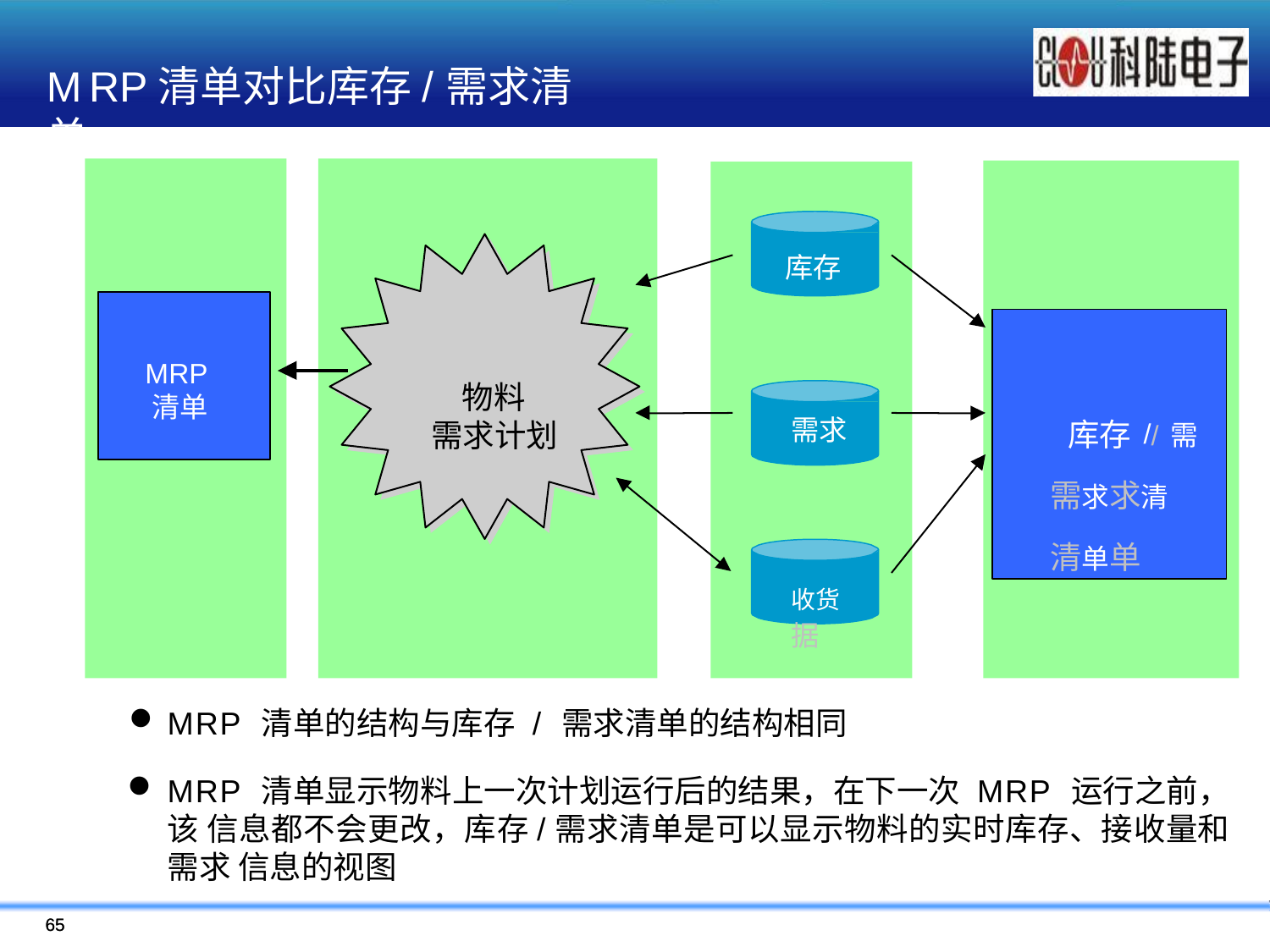

# MRP清单对比库存/需求清单

库存

库存//需 需求求清清单单

MRP清单

物料 需求计划

需求

收货据
MRP 清单的结构与库存 / 需求清单的结构相同
MRP 清单显示物料上一次计划运行后的结果，在下一次 MRP 运行之前，该 信息都不会更改，库存/需求清单是可以显示物料的实时库存、接收量和需求 信息的视图

65
65